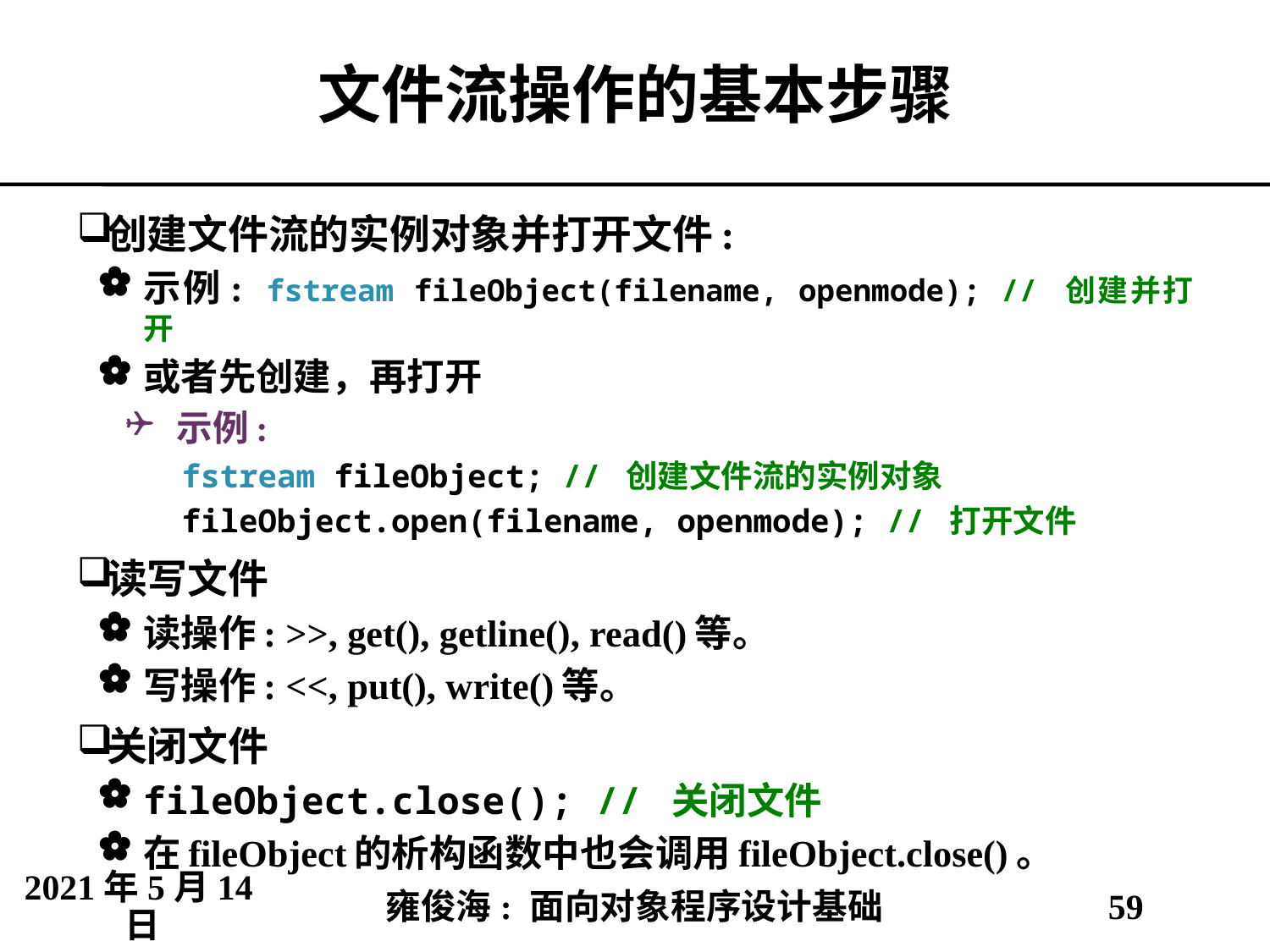

# 文件流操作的基本步骤

创建文件流的实例对象并打开文件:
示例:  fstream fileObject(filename, openmode); // 创建并打开
或者先创建，再打开
示例:
fstream fileObject; // 创建文件流的实例对象
fileObject.open(filename, openmode); // 打开文件
读写文件
读操作: >>, get(), getline(), read()等。
写操作: <<, put(), write()等。
关闭文件
fileObject.close(); // 关闭文件
在fileObject的析构函数中也会调用fileObject.close()。
2021年5月14日
雍俊海: 面向对象程序设计基础
59